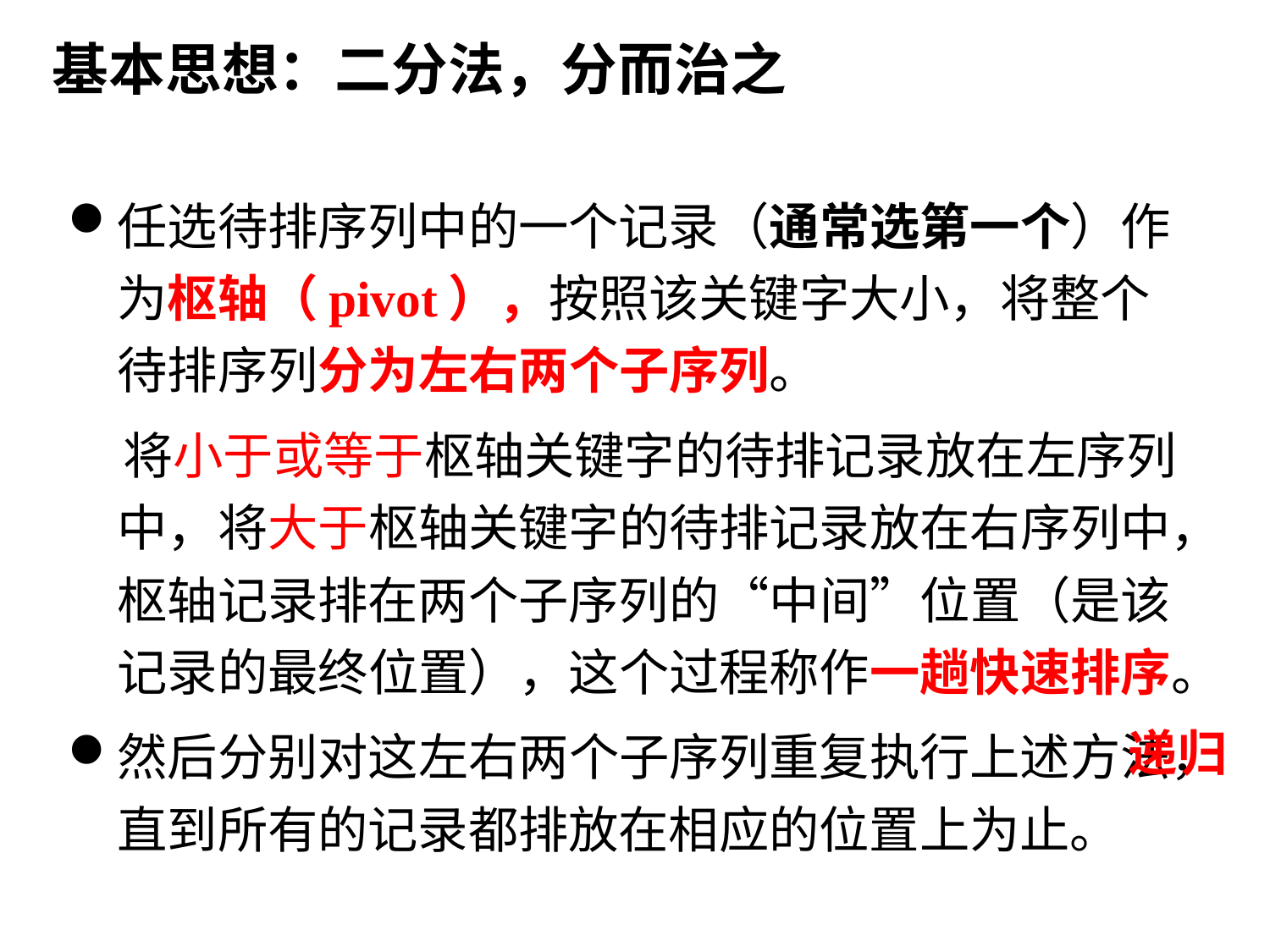

# 基本思想：二分法，分而治之
任选待排序列中的一个记录（通常选第一个）作为枢轴（pivot），按照该关键字大小，将整个待排序列分为左右两个子序列。
    将小于或等于枢轴关键字的待排记录放在左序列中，将大于枢轴关键字的待排记录放在右序列中，枢轴记录排在两个子序列的“中间”位置（是该记录的最终位置），这个过程称作一趟快速排序。
然后分别对这左右两个子序列重复执行上述方法，直到所有的记录都排放在相应的位置上为止。

递归